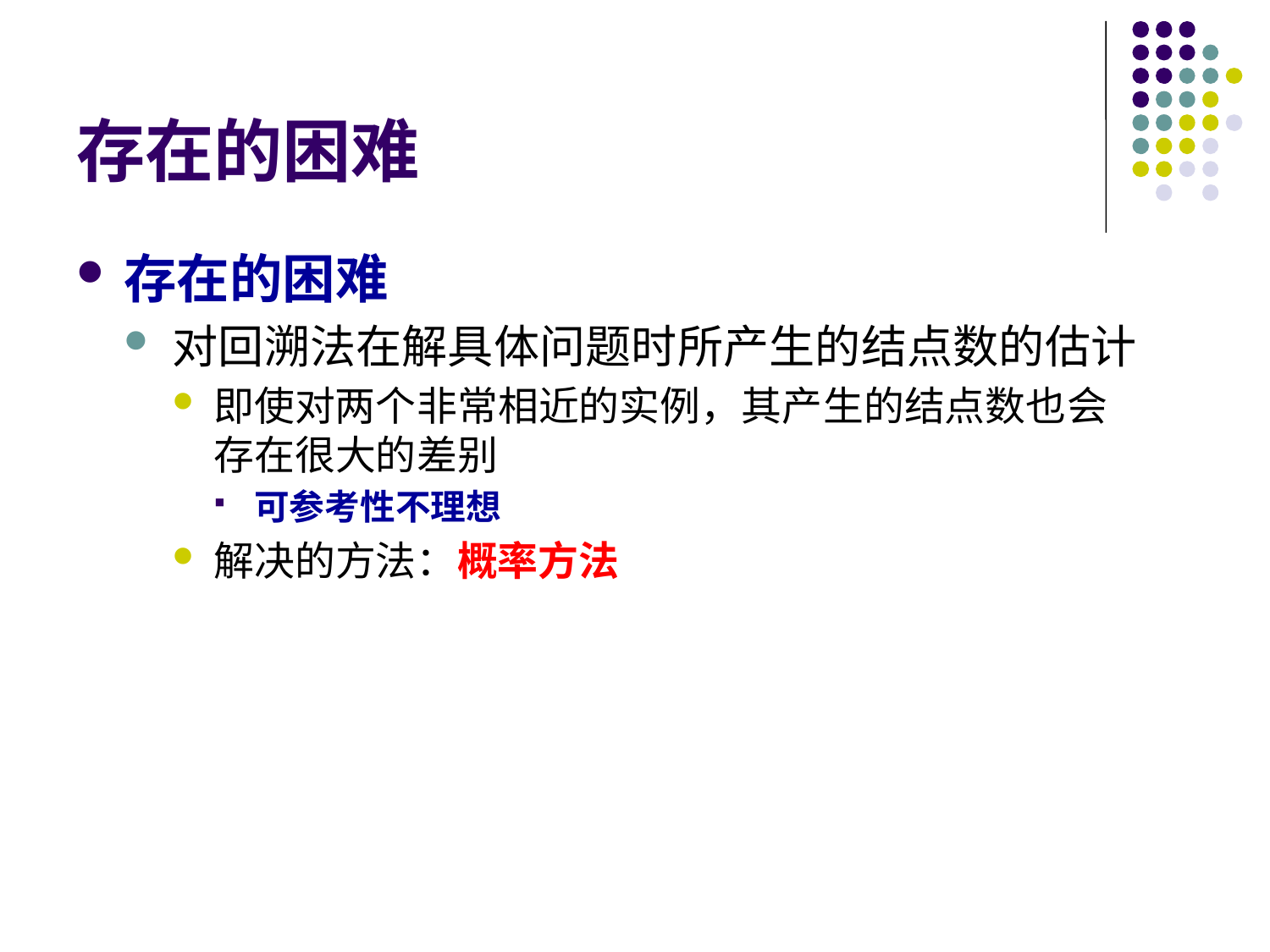

# 存在的困难
存在的困难
对回溯法在解具体问题时所产生的结点数的估计
即使对两个非常相近的实例，其产生的结点数也会存在很大的差别
可参考性不理想
解决的方法：概率方法